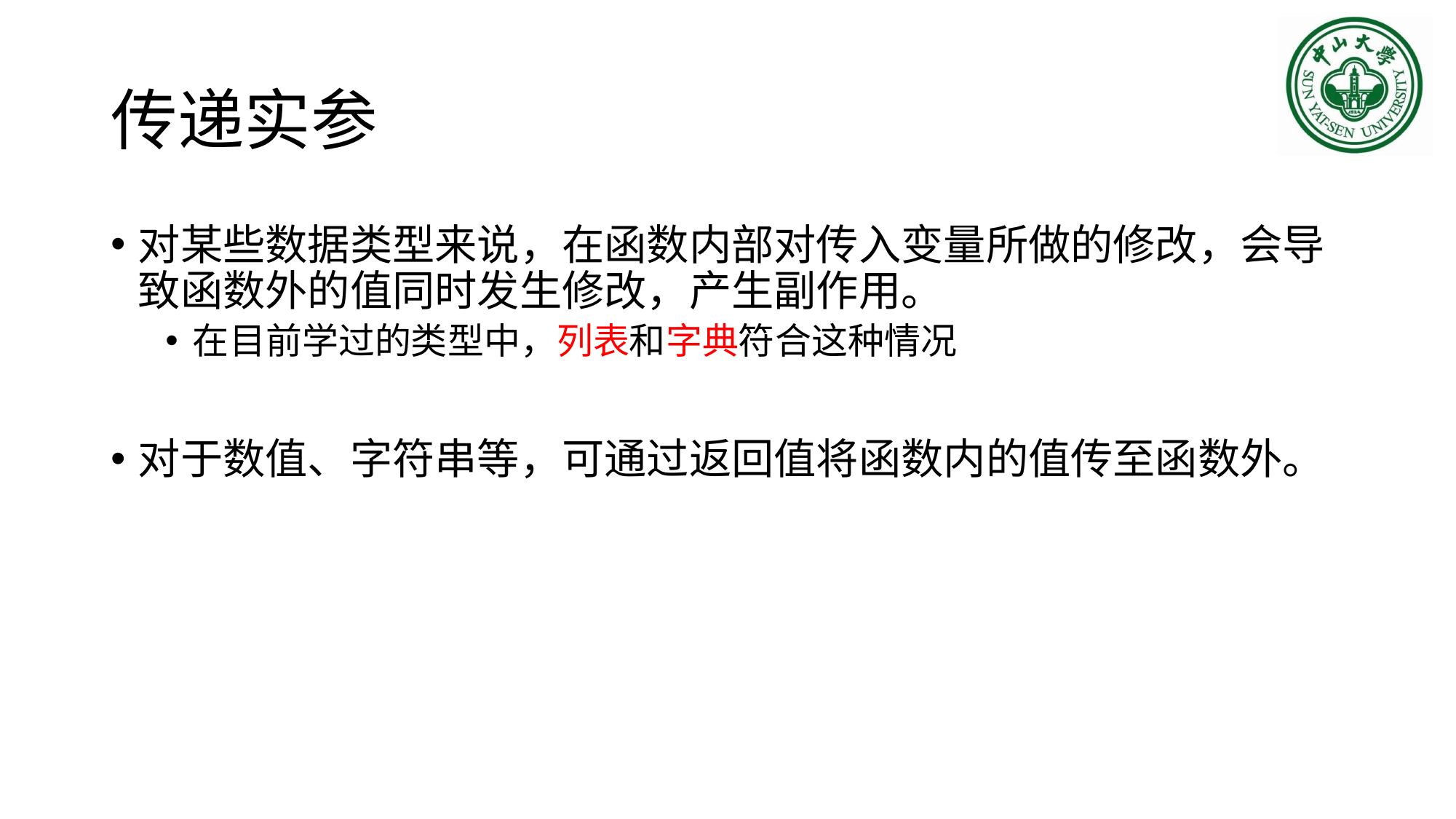

# 传递实参
对某些数据类型来说，在函数内部对传入变量所做的修改，会导致函数外的值同时发生修改，产生副作用。
在目前学过的类型中，列表和字典符合这种情况

对于数值、字符串等，可通过返回值将函数内的值传至函数外。